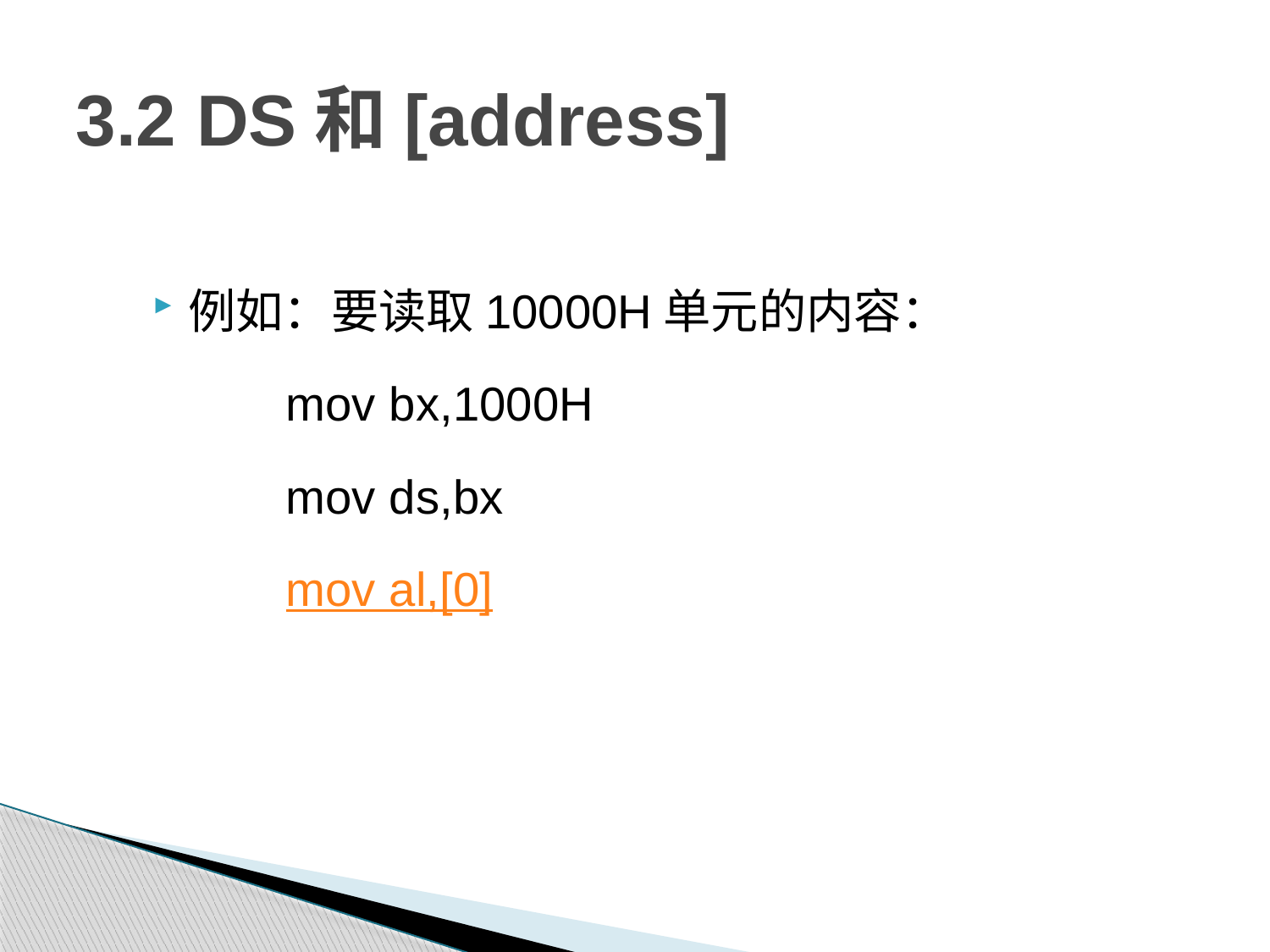

# 3.2 DS和[address]
例如：要读取10000H单元的内容：
          mov bx,1000H
          mov ds,bx
          mov al,[0]